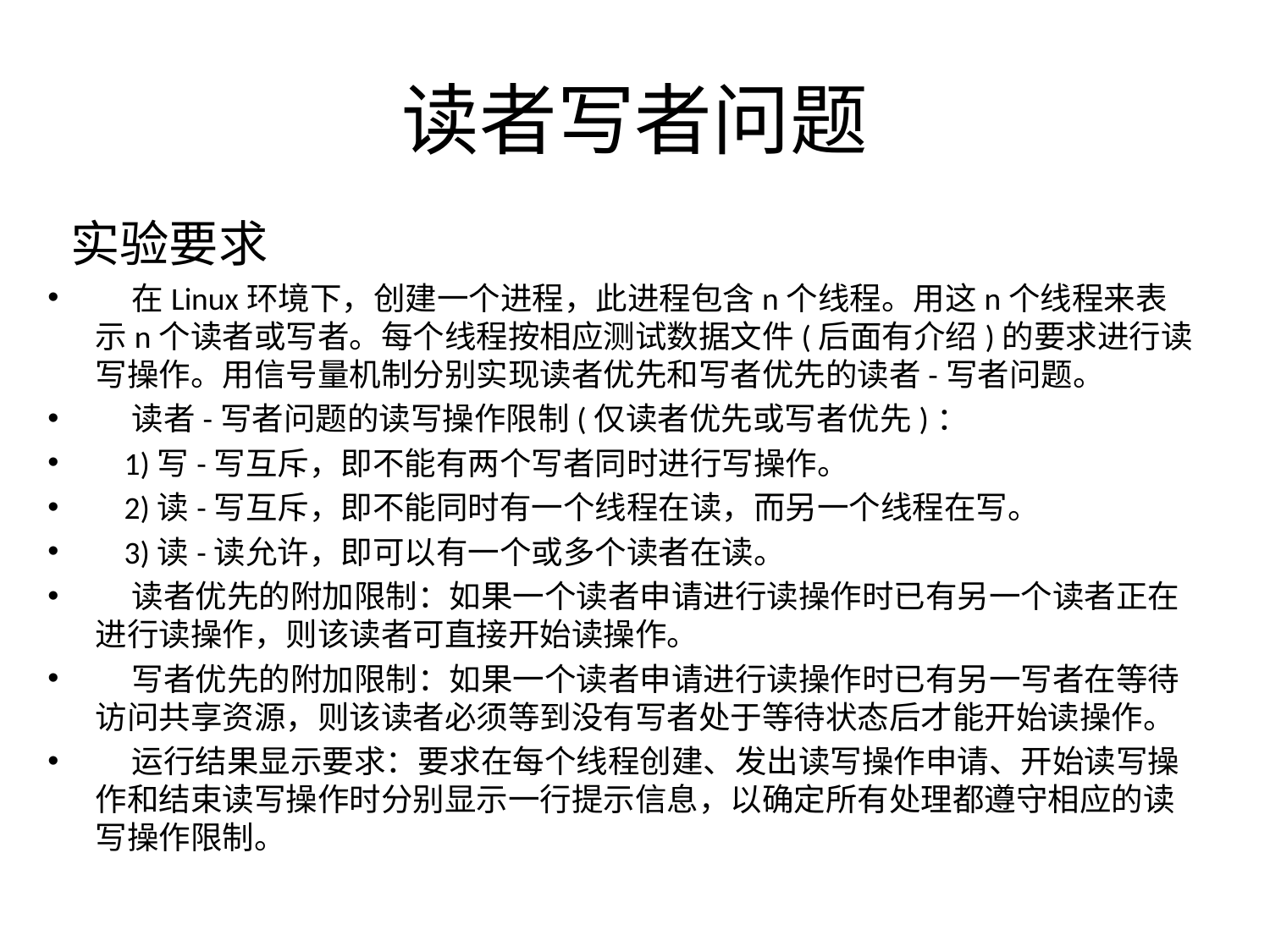

# 读者写者问题
 实验要求
    在Linux环境下，创建一个进程，此进程包含n个线程。用这n个线程来表示n个读者或写者。每个线程按相应测试数据文件(后面有介绍)的要求进行读写操作。用信号量机制分别实现读者优先和写者优先的读者-写者问题。
    读者-写者问题的读写操作限制(仅读者优先或写者优先)：
    1)写-写互斥，即不能有两个写者同时进行写操作。
    2)读-写互斥，即不能同时有一个线程在读，而另一个线程在写。
    3)读-读允许，即可以有一个或多个读者在读。
    读者优先的附加限制：如果一个读者申请进行读操作时已有另一个读者正在进行读操作，则该读者可直接开始读操作。
    写者优先的附加限制：如果一个读者申请进行读操作时已有另一写者在等待访问共享资源，则该读者必须等到没有写者处于等待状态后才能开始读操作。
    运行结果显示要求：要求在每个线程创建、发出读写操作申请、开始读写操作和结束读写操作时分别显示一行提示信息，以确定所有处理都遵守相应的读写操作限制。